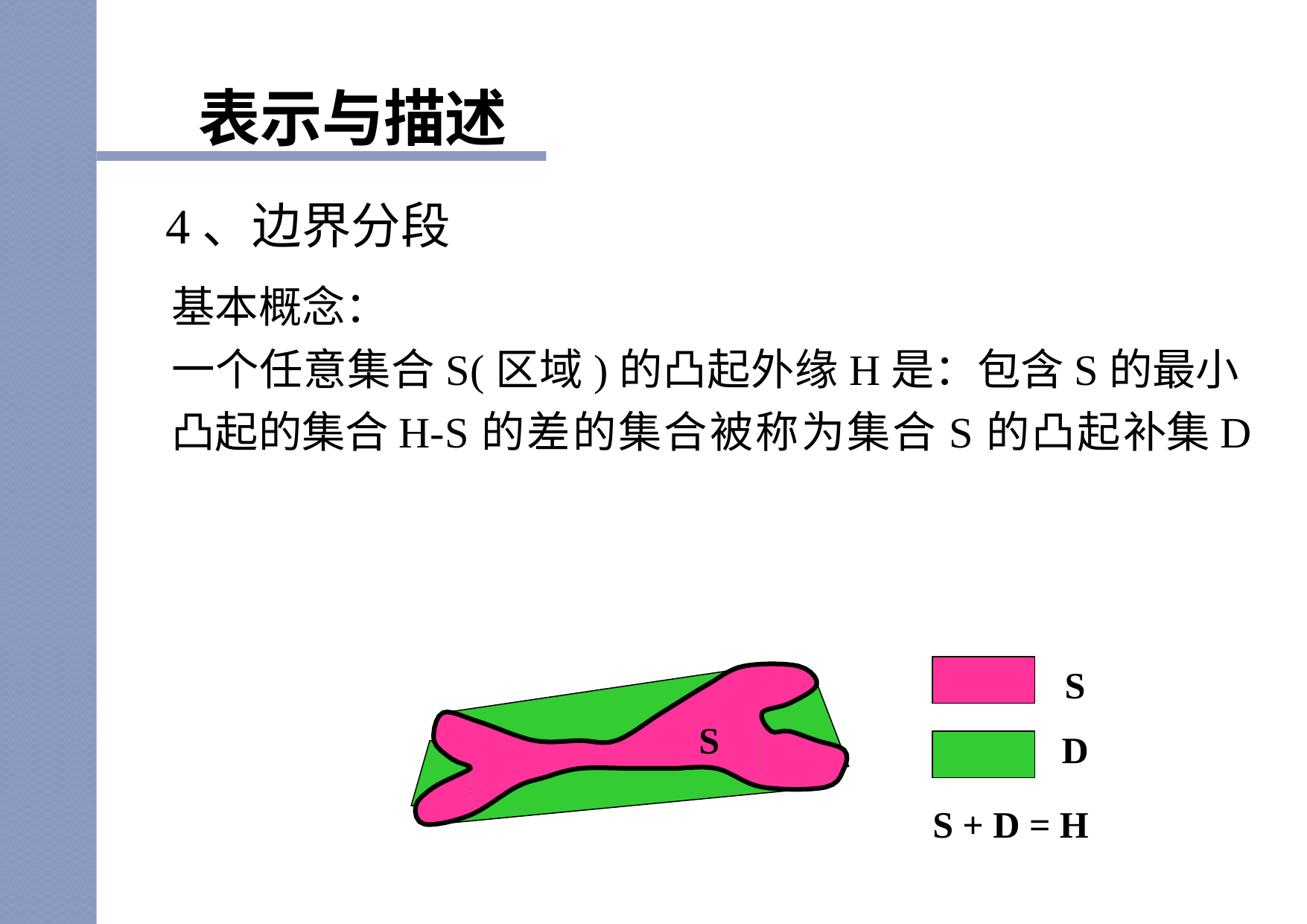

# 表示与描述
4、边界分段
基本概念：
一个任意集合S(区域)的凸起外缘H是：包含S的最小凸起的集合H-S的差的集合被称为集合S的凸起补集D
S D

S

S + D = H